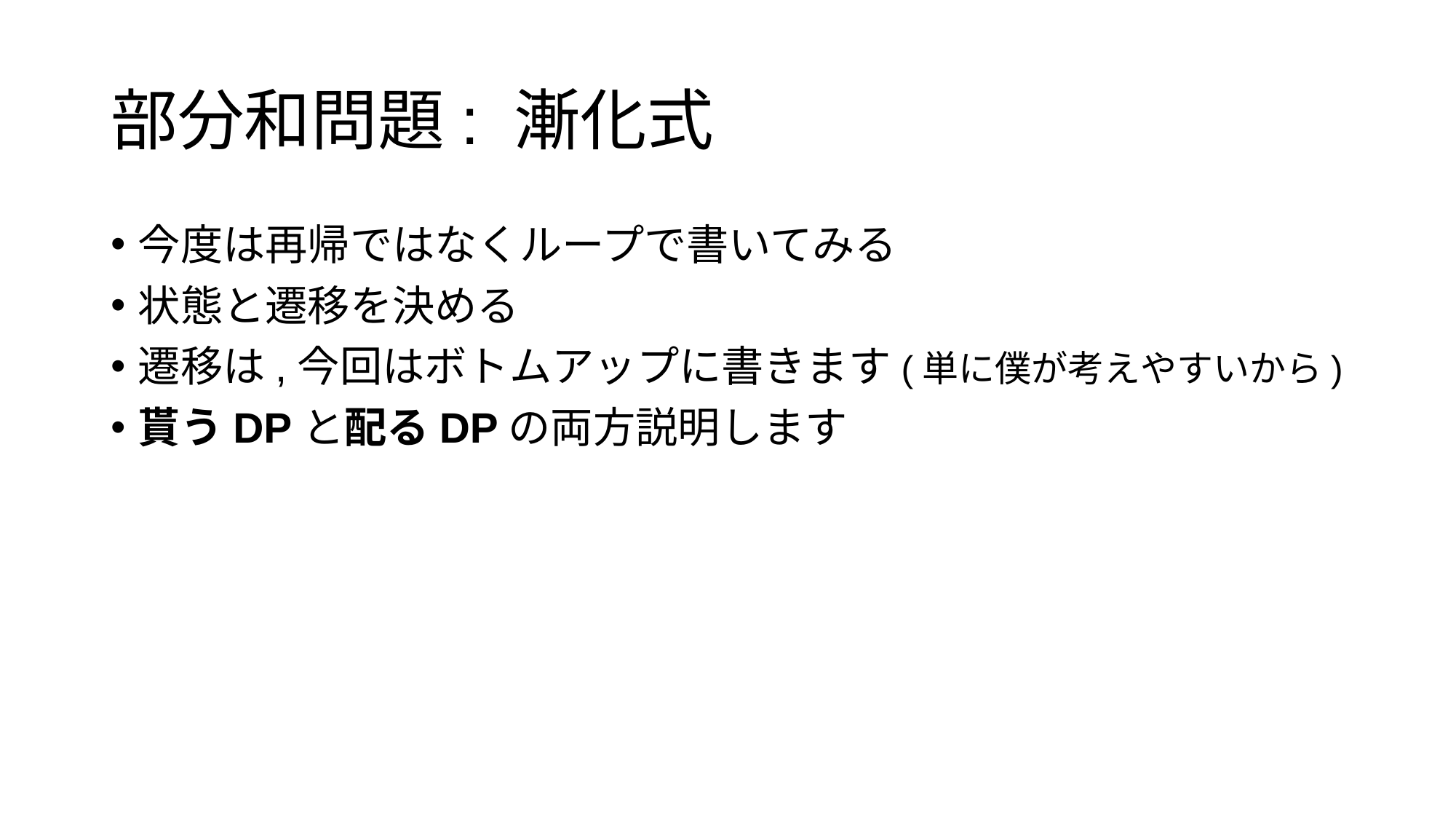

# 部分和問題: 漸化式
今度は再帰ではなくループで書いてみる
状態と遷移を決める
遷移は,今回はボトムアップに書きます(単に僕が考えやすいから)
貰うDPと配るDPの両方説明します